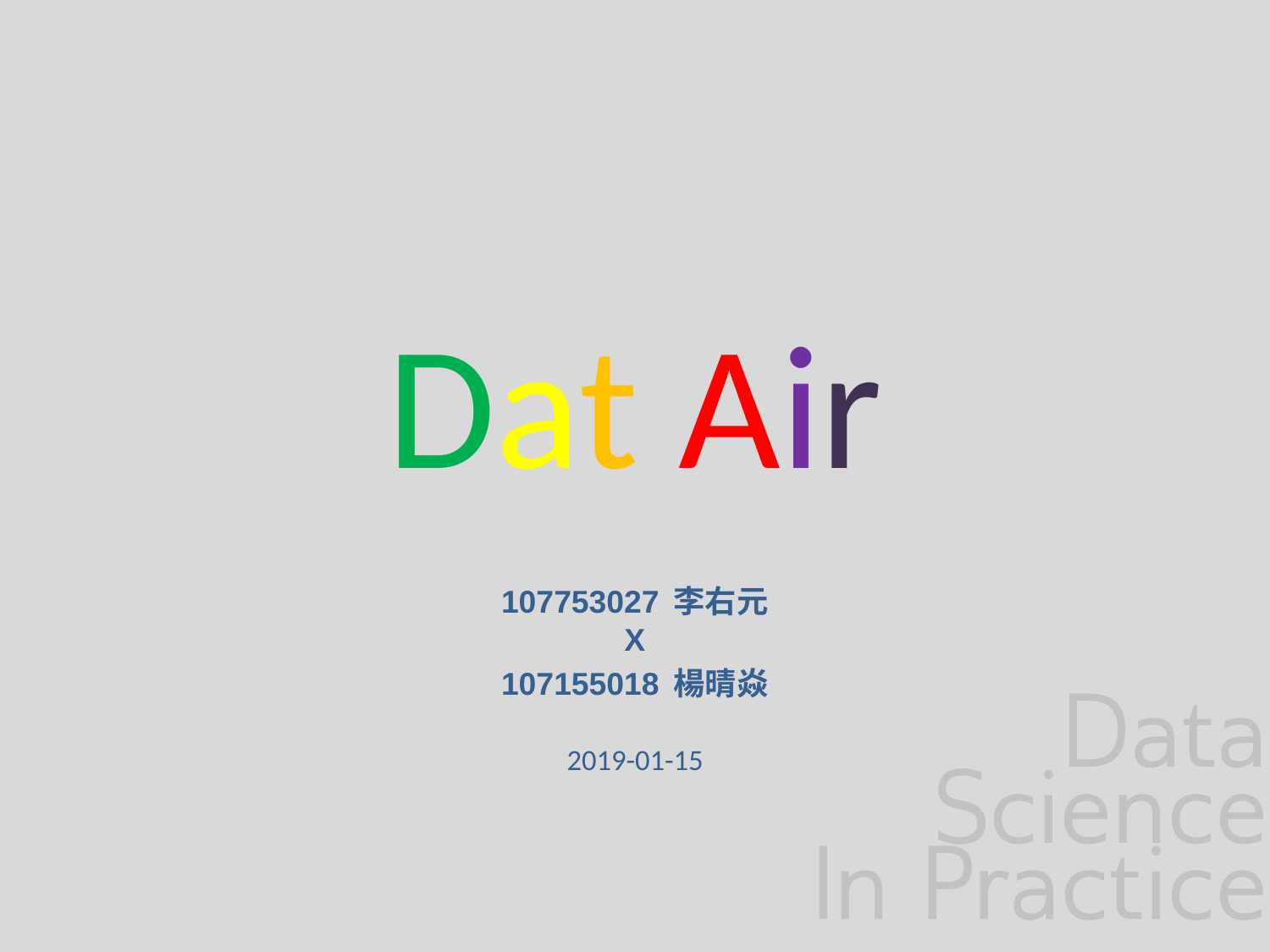

# Dat Air

107753027 李右元
X
107155018 楊晴焱

2019-01-15
Data
Science
In Practice